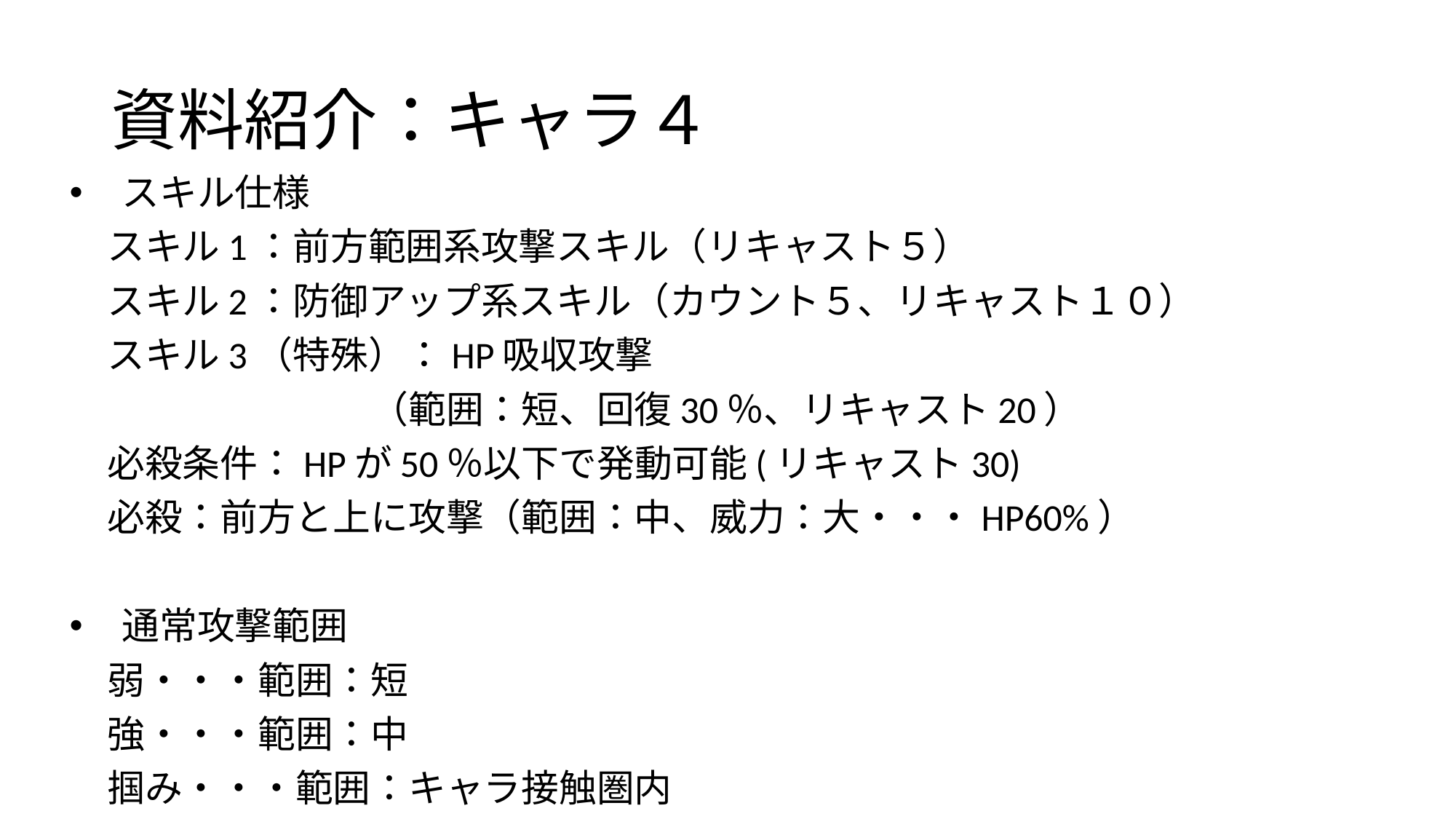

# 資料紹介：キャラ４
スキル仕様
　スキル1：前方範囲系攻撃スキル（リキャスト５）
　スキル2：防御アップ系スキル（カウント５、リキャスト１０）
　スキル3（特殊）：HP吸収攻撃
　　　　　　　　（範囲：短、回復30％、リキャスト20）
　必殺条件：HPが50％以下で発動可能(リキャスト30)
　必殺：前方と上に攻撃（範囲：中、威力：大・・・HP60%）

通常攻撃範囲
　弱・・・範囲：短
　強・・・範囲：中
　掴み・・・範囲：キャラ接触圏内